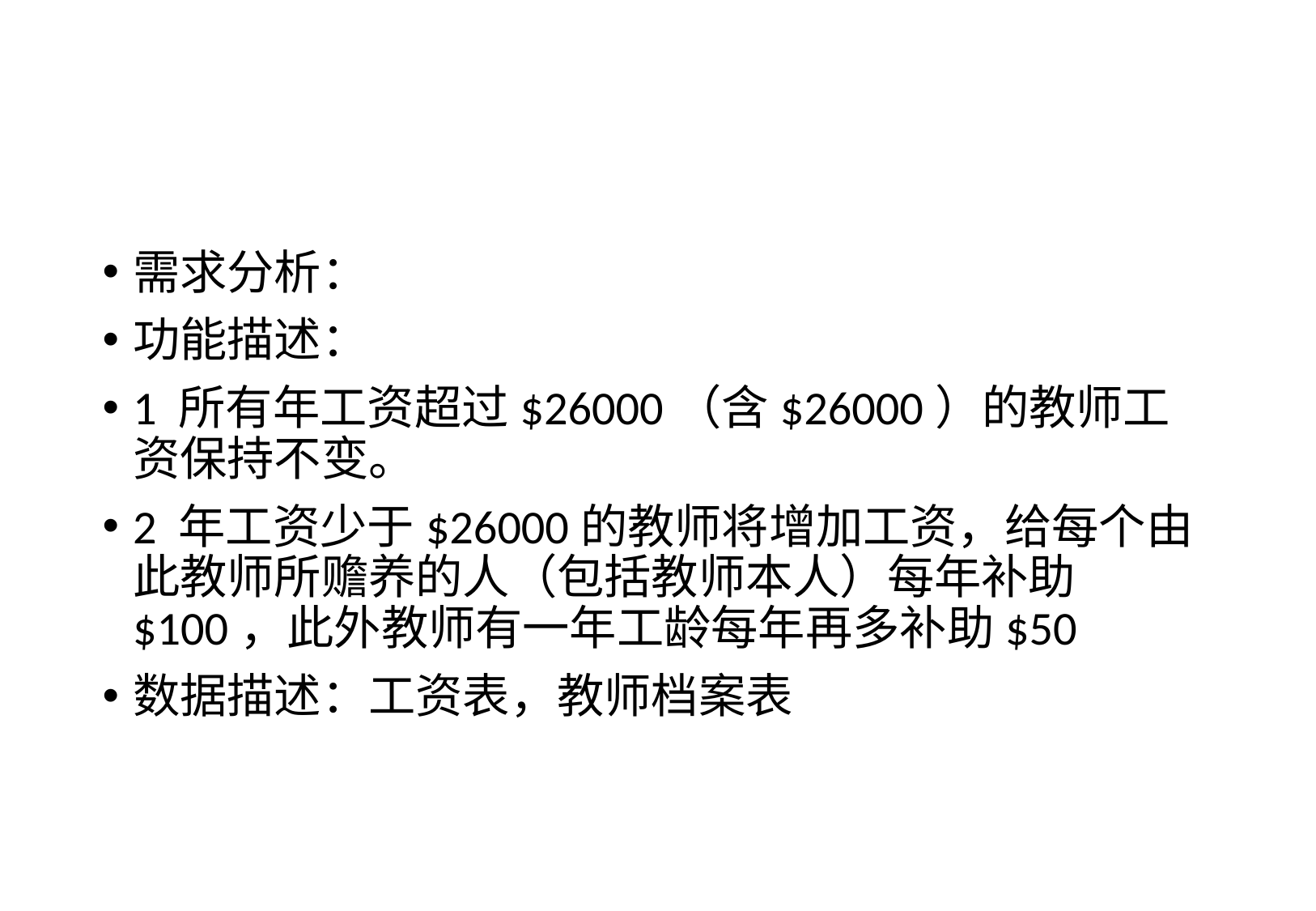

#
需求分析：
功能描述：
1 所有年工资超过$26000（含$26000）的教师工资保持不变。
2 年工资少于$26000的教师将增加工资，给每个由此教师所赡养的人（包括教师本人）每年补助$100，此外教师有一年工龄每年再多补助$50
数据描述：工资表，教师档案表